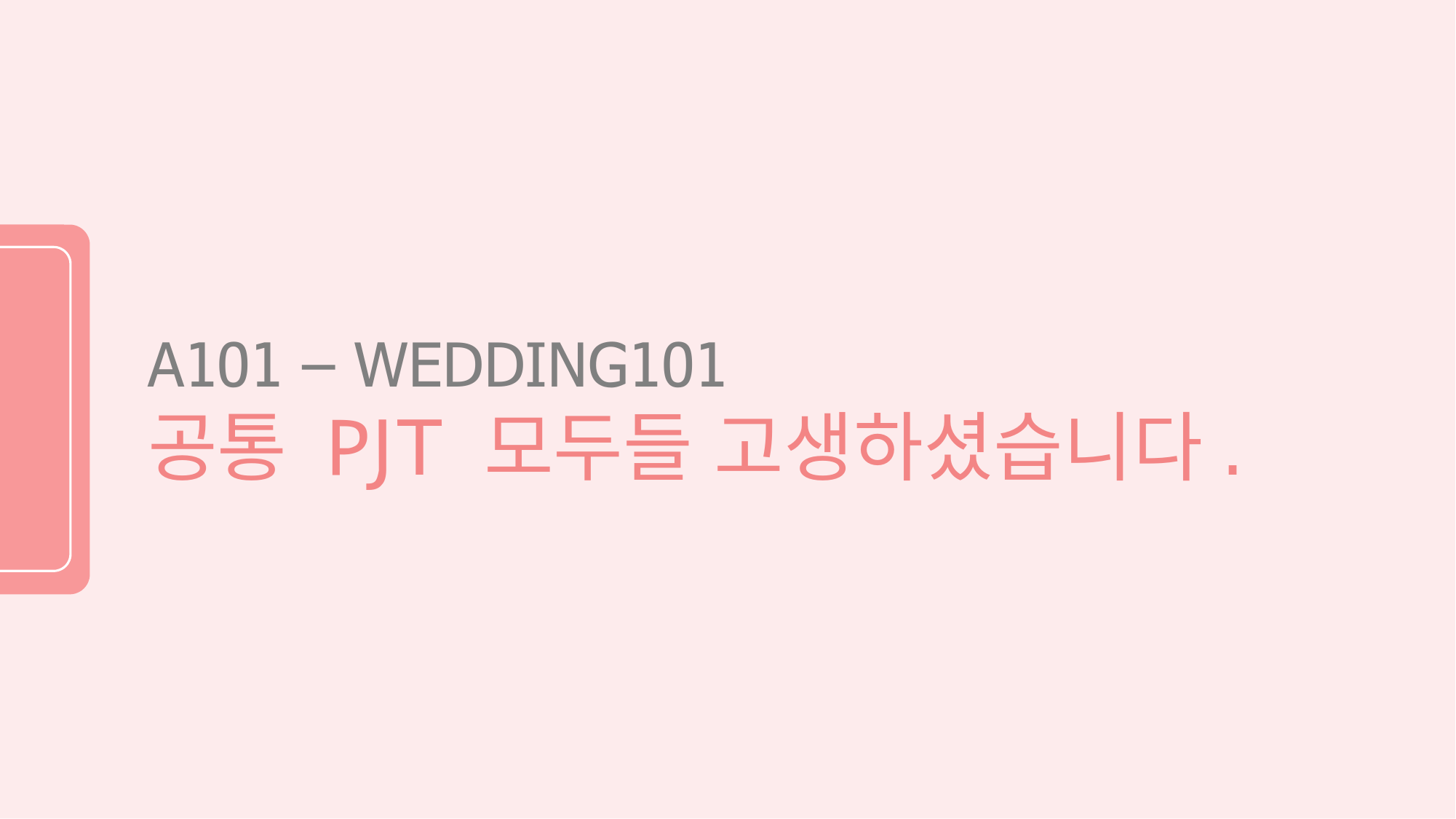

A101 – WEDDING101
공통 PJT 모두들 고생하셨습니다.